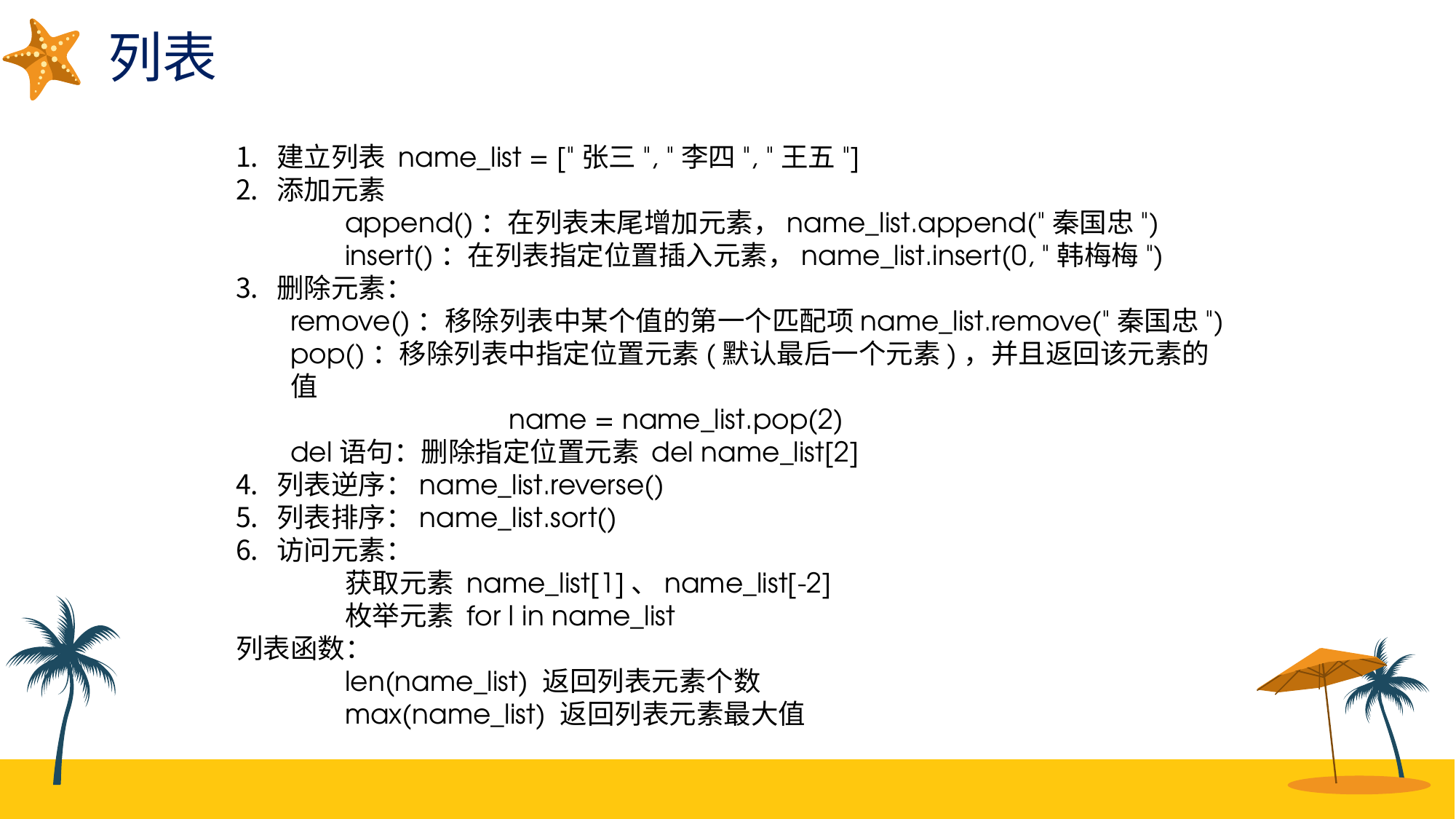

列表
建立列表 name_list = ["张三", "李四", "王五"]
添加元素
	append()：在列表末尾增加元素，name_list.append("秦国忠")
	insert()：在列表指定位置插入元素，name_list.insert(0, "韩梅梅")
删除元素：
remove()：移除列表中某个值的第一个匹配项name_list.remove("秦国忠")
pop()：移除列表中指定位置元素(默认最后一个元素)，并且返回该元素的值
		name = name_list.pop(2)
del语句：删除指定位置元素 del name_list[2]
列表逆序：name_list.reverse()
列表排序：name_list.sort()
访问元素：
	获取元素 name_list[1]、name_list[-2]
	枚举元素 for I in name_list
列表函数：
	len(name_list) 返回列表元素个数
	max(name_list) 返回列表元素最大值